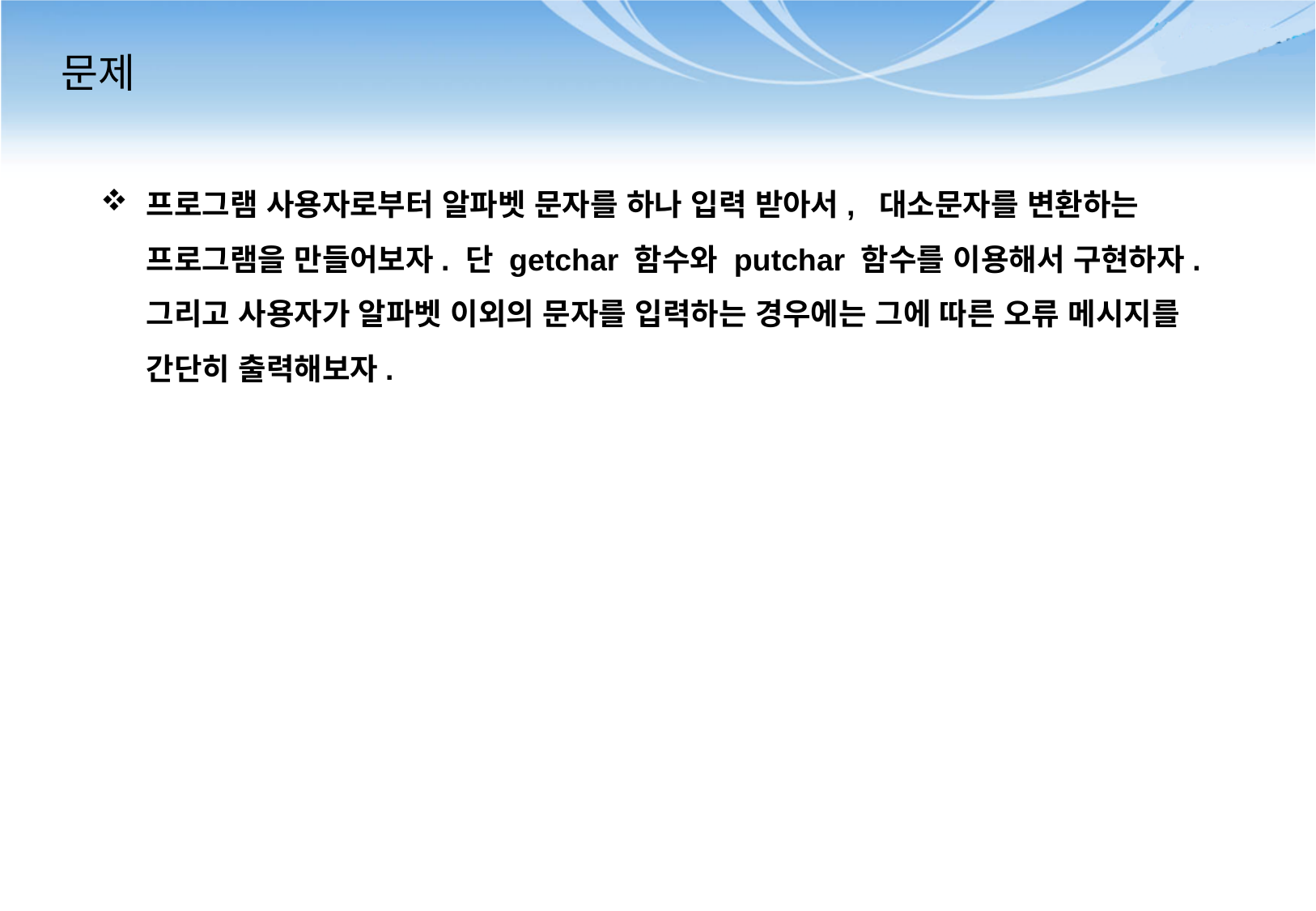

# 문제
프로그램 사용자로부터 알파벳 문자를 하나 입력 받아서,  대소문자를 변환하는 프로그램을 만들어보자. 단 getchar 함수와 putchar 함수를 이용해서 구현하자. 그리고 사용자가 알파벳 이외의 문자를 입력하는 경우에는 그에 따른 오류 메시지를 간단히 출력해보자.